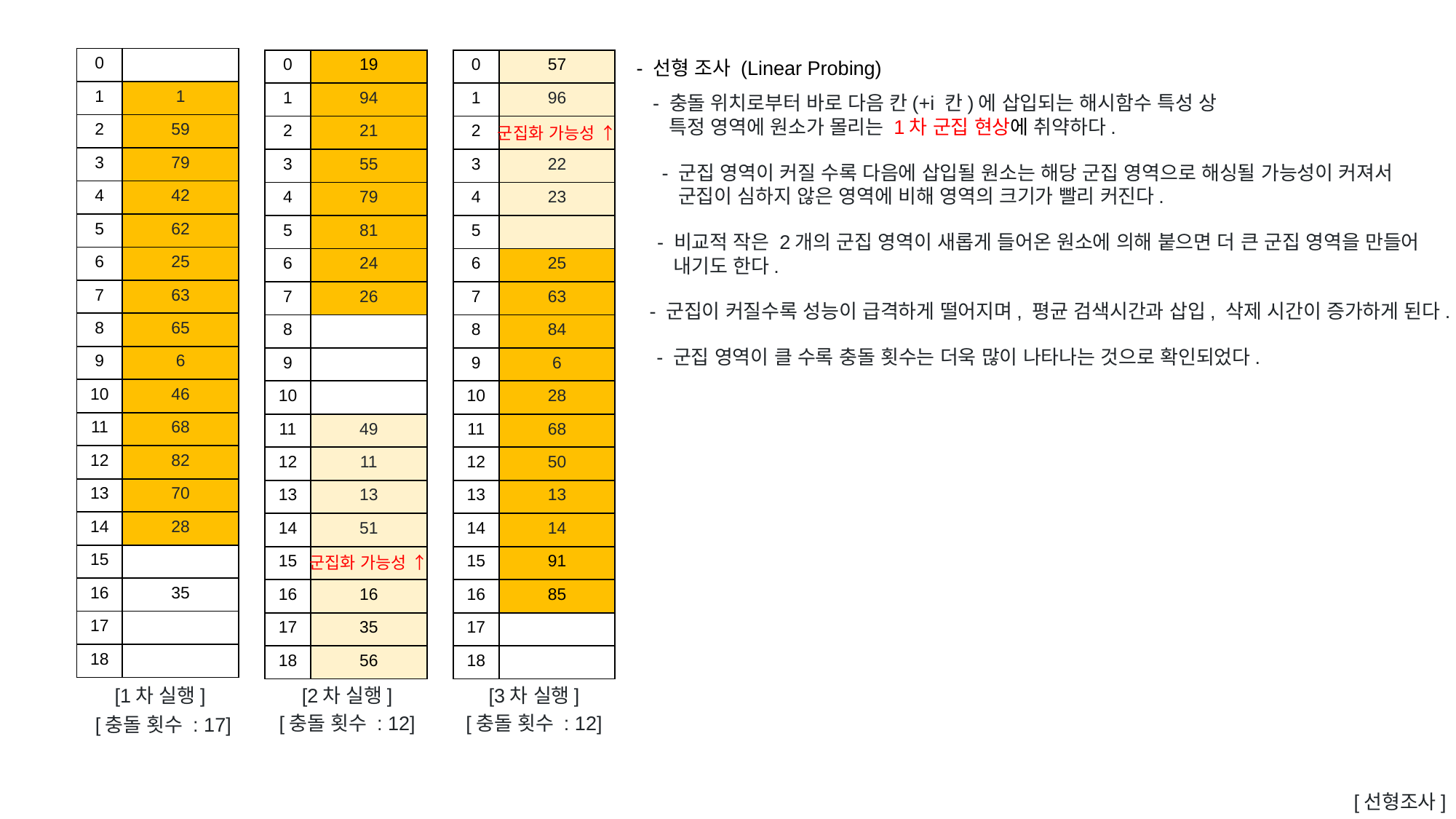

| 0 |  |
| --- | --- |
| 1 | 1 |
| 2 | 59 |
| 3 | 79 |
| 4 | 42 |
| 5 | 62 |
| 6 | 25 |
| 7 | 63 |
| 8 | 65 |
| 9 | 6 |
| 10 | 46 |
| 11 | 68 |
| 12 | 82 |
| 13 | 70 |
| 14 | 28 |
| 15 |  |
| 16 | 35 |
| 17 |  |
| 18 |  |
| 0 | 19 |
| --- | --- |
| 1 | 94 |
| 2 | 21 |
| 3 | 55 |
| 4 | 79 |
| 5 | 81 |
| 6 | 24 |
| 7 | 26 |
| 8 |  |
| 9 |  |
| 10 |  |
| 11 | 49 |
| 12 | 11 |
| 13 | 13 |
| 14 | 51 |
| 15 |  |
| 16 | 16 |
| 17 | 35 |
| 18 | 56 |
| 0 | 57 |
| --- | --- |
| 1 | 96 |
| 2 |  |
| 3 | 22 |
| 4 | 23 |
| 5 |  |
| 6 | 25 |
| 7 | 63 |
| 8 | 84 |
| 9 | 6 |
| 10 | 28 |
| 11 | 68 |
| 12 | 50 |
| 13 | 13 |
| 14 | 14 |
| 15 | 91 |
| 16 | 85 |
| 17 |  |
| 18 |  |
- 선형 조사 (Linear Probing)
- 충돌 위치로부터 바로 다음 칸(+i 칸)에 삽입되는 해시함수 특성 상
   특정 영역에 원소가 몰리는 1차 군집 현상에 취약하다.
군집화 가능성 ↑
- 군집 영역이 커질 수록 다음에 삽입될 원소는 해당 군집 영역으로 해싱될 가능성이 커져서
   군집이 심하지 않은 영역에 비해 영역의 크기가 빨리 커진다.
- 비교적 작은 2개의 군집 영역이 새롭게 들어온 원소에 의해 붙으면 더 큰 군집 영역을 만들어
   내기도 한다.
- 군집이 커질수록 성능이 급격하게 떨어지며, 평균 검색시간과 삽입, 삭제 시간이 증가하게 된다.
- 군집 영역이 클 수록 충돌 횟수는 더욱 많이 나타나는 것으로 확인되었다.
군집화 가능성 ↑
[1차 실행]
[2차 실행]
[3차 실행]
[충돌 횟수 : 12]
[충돌 횟수 : 12]
[충돌 횟수 : 17]
[선형조사]